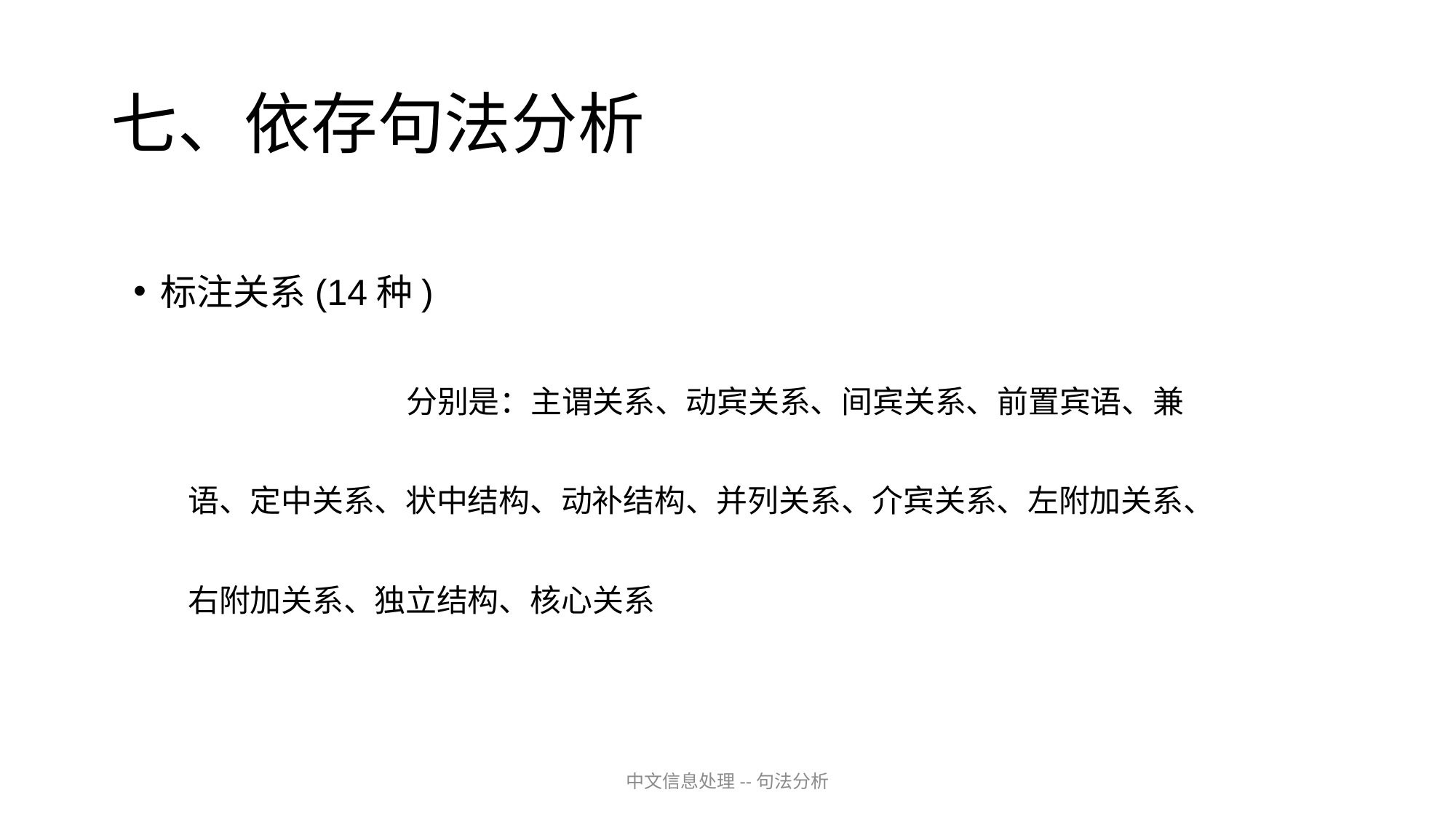

# 七、依存句法分析
标注关系(14种)
 		分别是：主谓关系、动宾关系、间宾关系、前置宾语、兼语、定中关系、状中结构、动补结构、并列关系、介宾关系、左附加关系、右附加关系、独立结构、核心关系

中文信息处理--句法分析
148